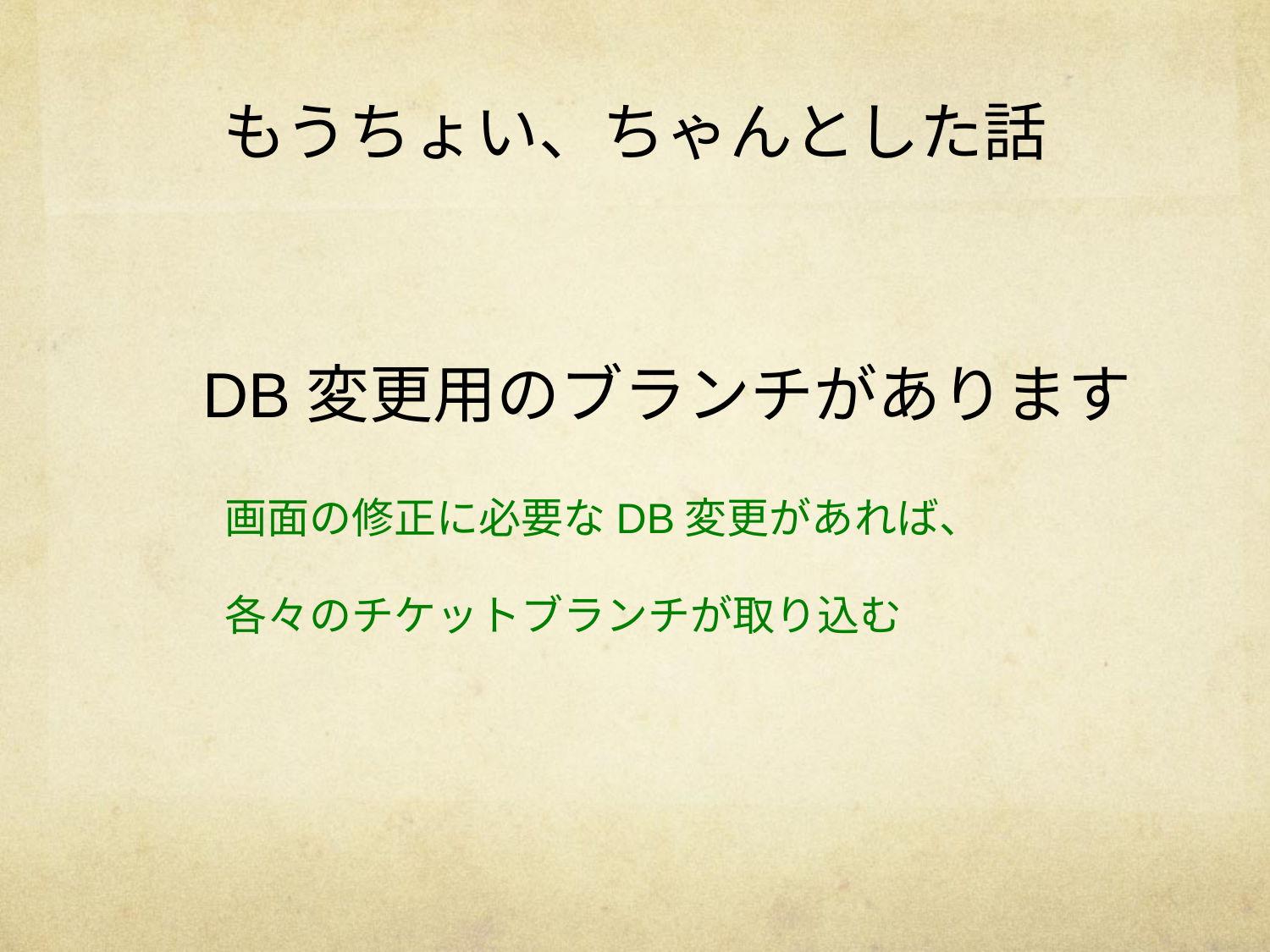

# もうちょい、ちゃんとした話

　DB変更用のブランチがあります
　　画面の修正に必要なDB変更があれば、			各々のチケットブランチが取り込む